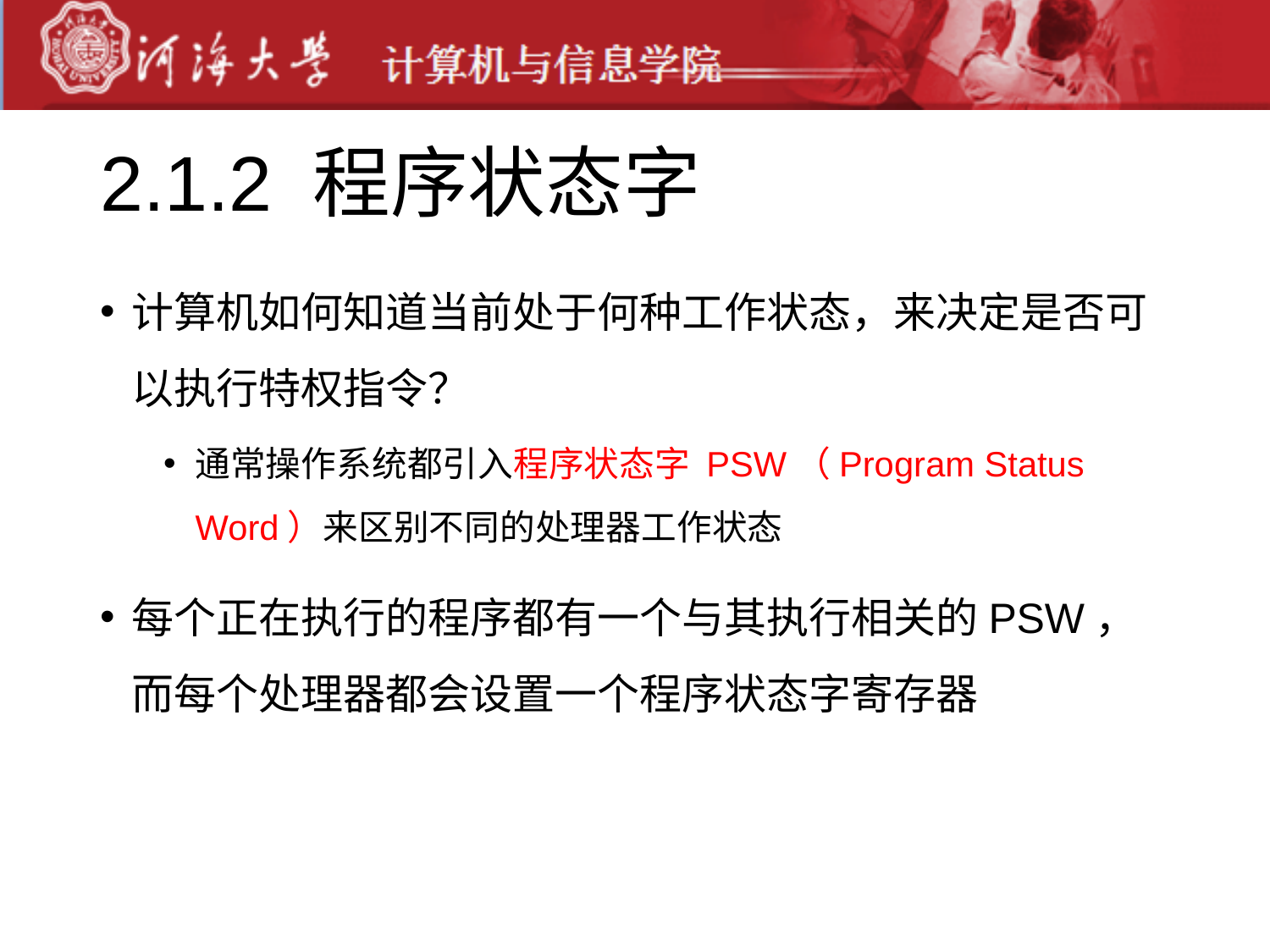

# 2.1.2 程序状态字
计算机如何知道当前处于何种工作状态，来决定是否可以执行特权指令？
通常操作系统都引入程序状态字 PSW（Program Status Word）来区别不同的处理器工作状态
每个正在执行的程序都有一个与其执行相关的PSW，而每个处理器都会设置一个程序状态字寄存器